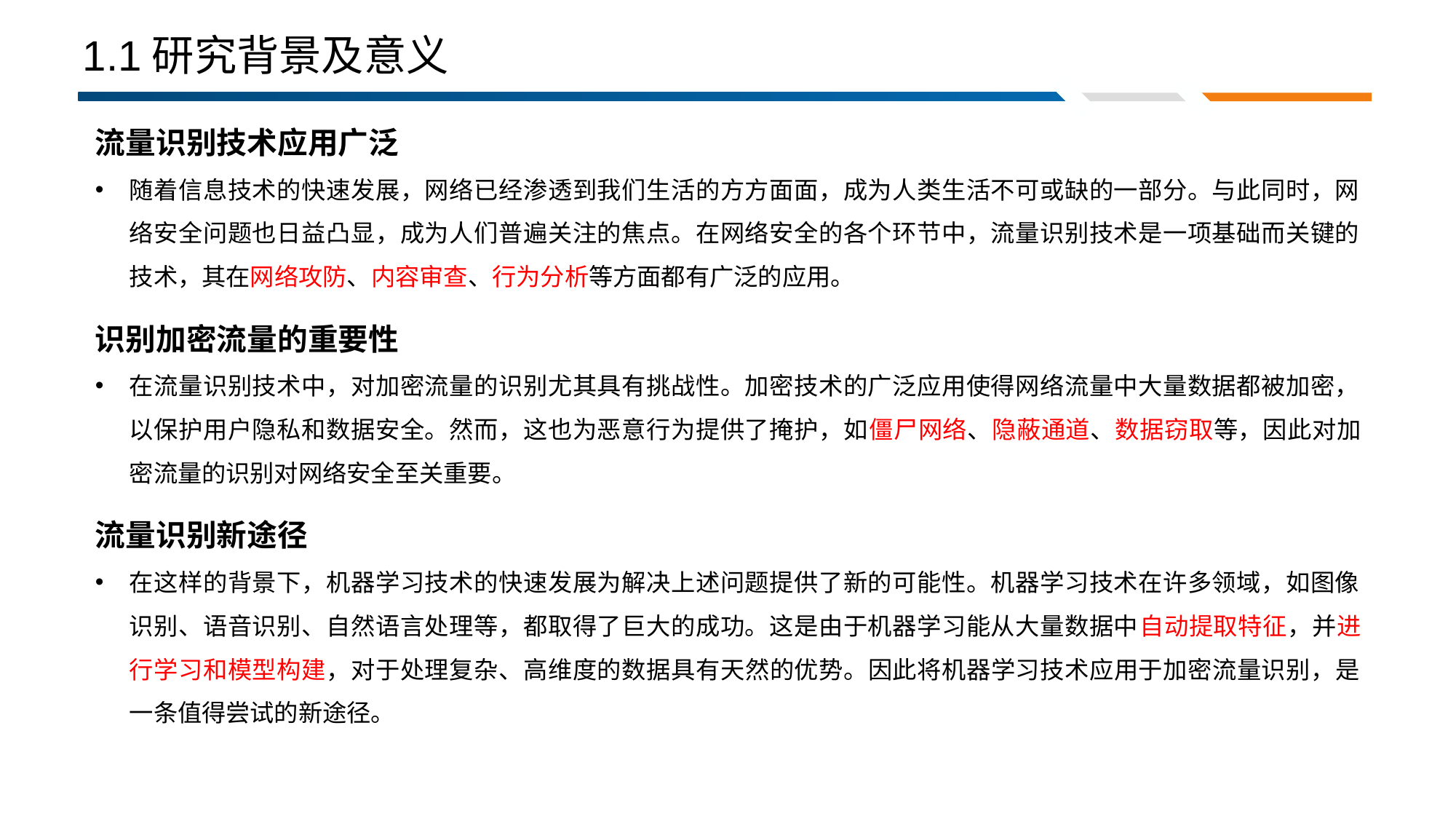

1.1研究背景及意义
流量识别技术应用广泛
随着信息技术的快速发展，网络已经渗透到我们生活的方方面面，成为人类生活不可或缺的一部分。与此同时，网络安全问题也日益凸显，成为人们普遍关注的焦点。在网络安全的各个环节中，流量识别技术是一项基础而关键的技术，其在网络攻防、内容审查、行为分析等方面都有广泛的应用。

识别加密流量的重要性
在流量识别技术中，对加密流量的识别尤其具有挑战性。加密技术的广泛应用使得网络流量中大量数据都被加密，以保护用户隐私和数据安全。然而，这也为恶意行为提供了掩护，如僵尸网络、隐蔽通道、数据窃取等，因此对加密流量的识别对网络安全至关重要。

流量识别新途径
在这样的背景下，机器学习技术的快速发展为解决上述问题提供了新的可能性。机器学习技术在许多领域，如图像识别、语音识别、自然语言处理等，都取得了巨大的成功。这是由于机器学习能从大量数据中自动提取特征，并进行学习和模型构建，对于处理复杂、高维度的数据具有天然的优势。因此将机器学习技术应用于加密流量识别，是一条值得尝试的新途径。